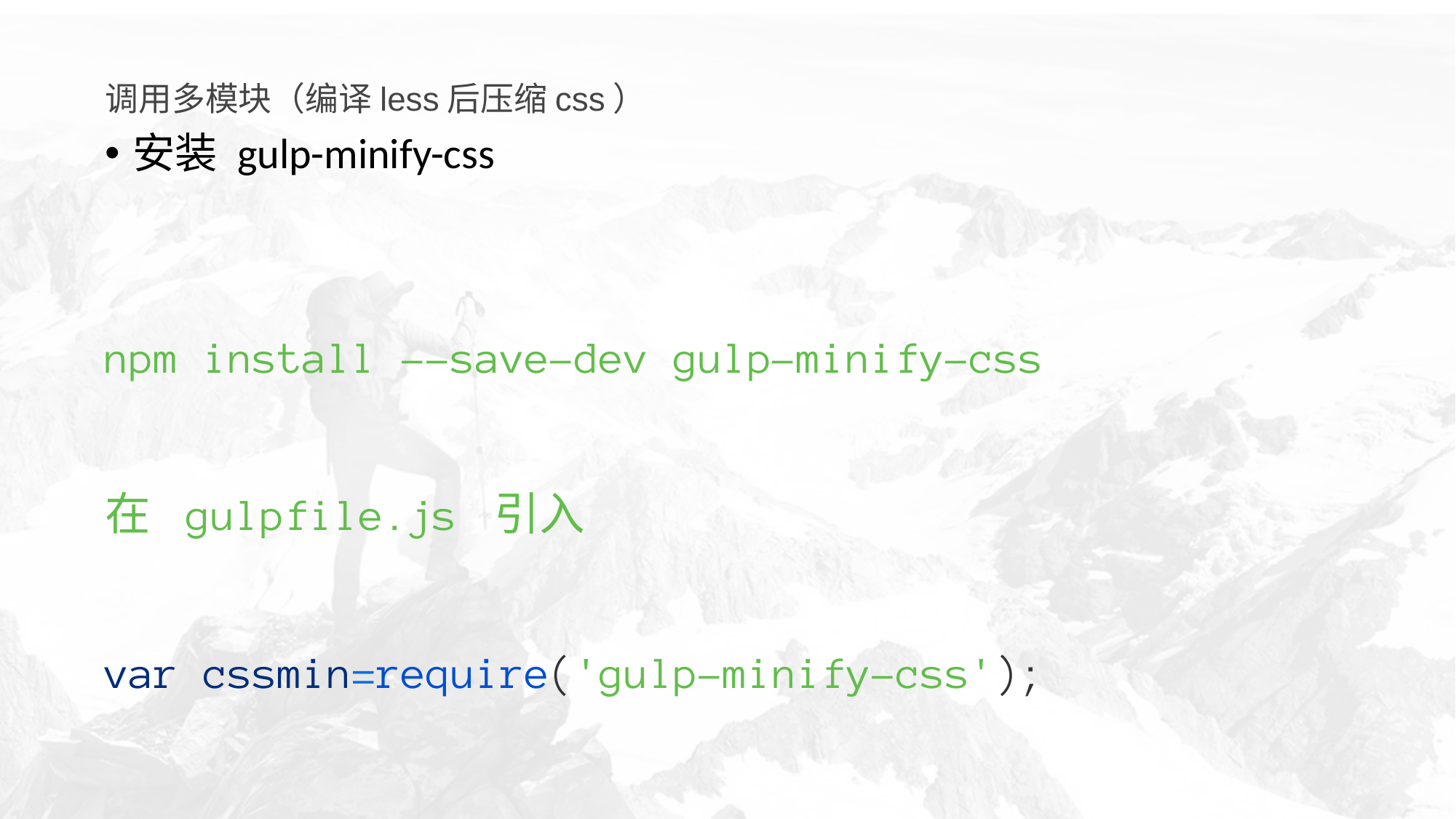

# 调用多模块（编译less后压缩css）
安装 gulp-minify-css

npm install --save-dev gulp-minify-css

在 gulpfile.js 引入

var cssmin=require('gulp-minify-css');